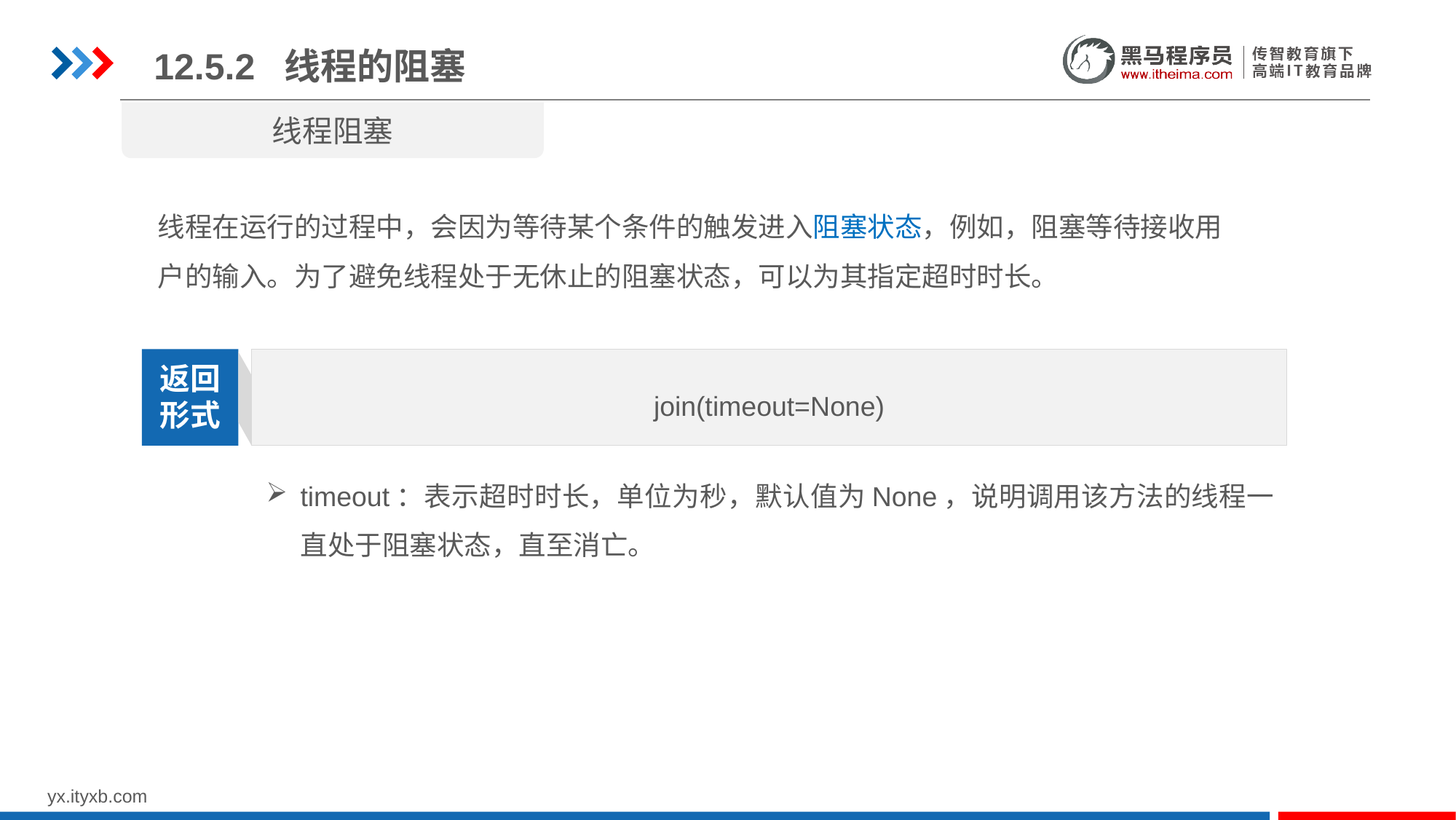

12.5.2  线程的阻塞

线程阻塞
线程在运行的过程中，会因为等待某个条件的触发进入阻塞状态，例如，阻塞等待接收用户的输入。为了避免线程处于无休止的阻塞状态，可以为其指定超时时长。

join(timeout=None)

返回
形式
timeout：表示超时时长，单位为秒，默认值为None，说明调用该方法的线程一直处于阻塞状态，直至消亡。